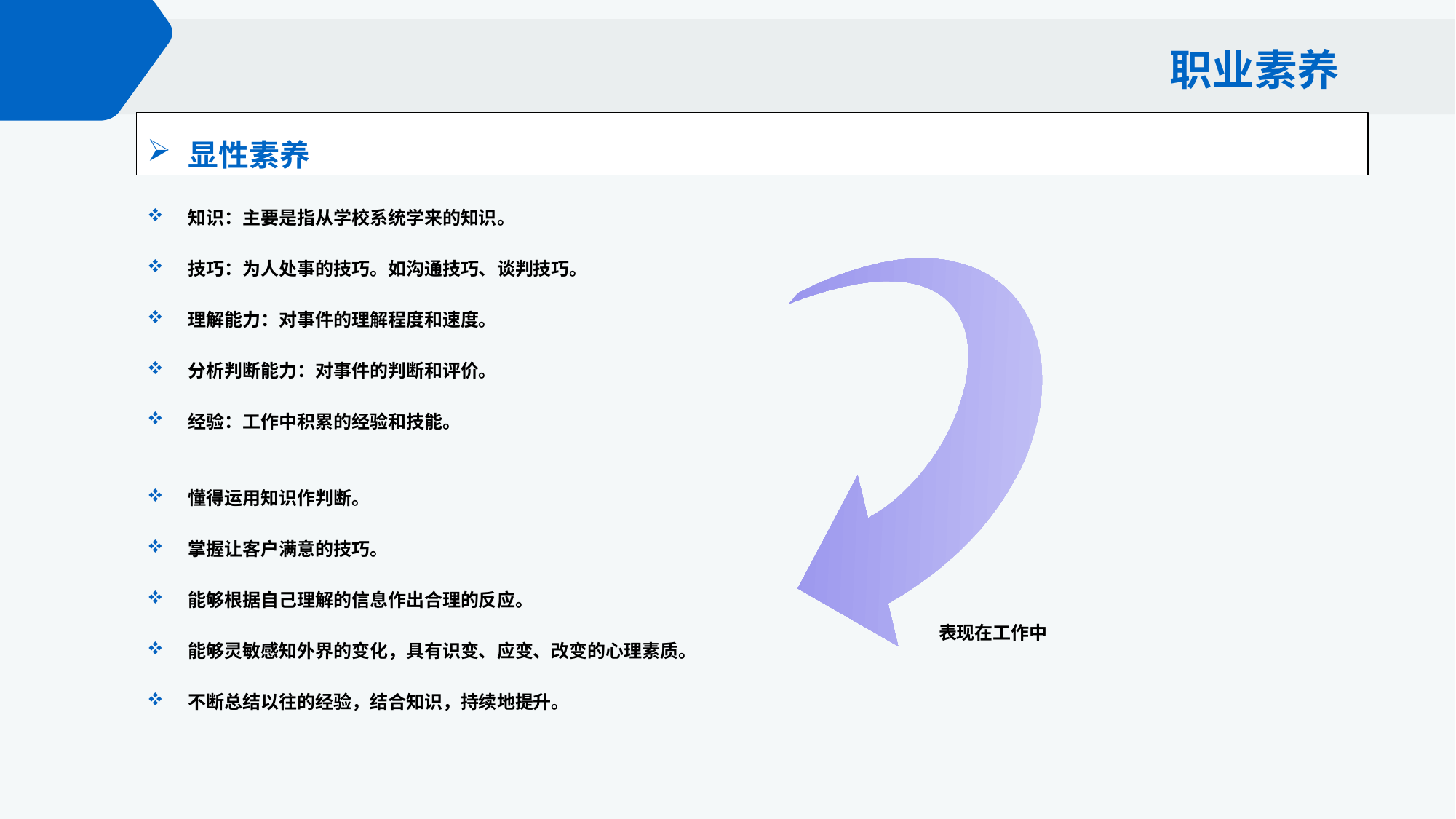

职业素养
显性素养
知识：主要是指从学校系统学来的知识。

技巧：为人处事的技巧。如沟通技巧、谈判技巧。

理解能力：对事件的理解程度和速度。

分析判断能力：对事件的判断和评价。

经验：工作中积累的经验和技能。

懂得运用知识作判断。

掌握让客户满意的技巧。

能够根据自己理解的信息作出合理的反应。

能够灵敏感知外界的变化，具有识变、应变、改变的心理素质。

不断总结以往的经验，结合知识，持续地提升。
表现在工作中